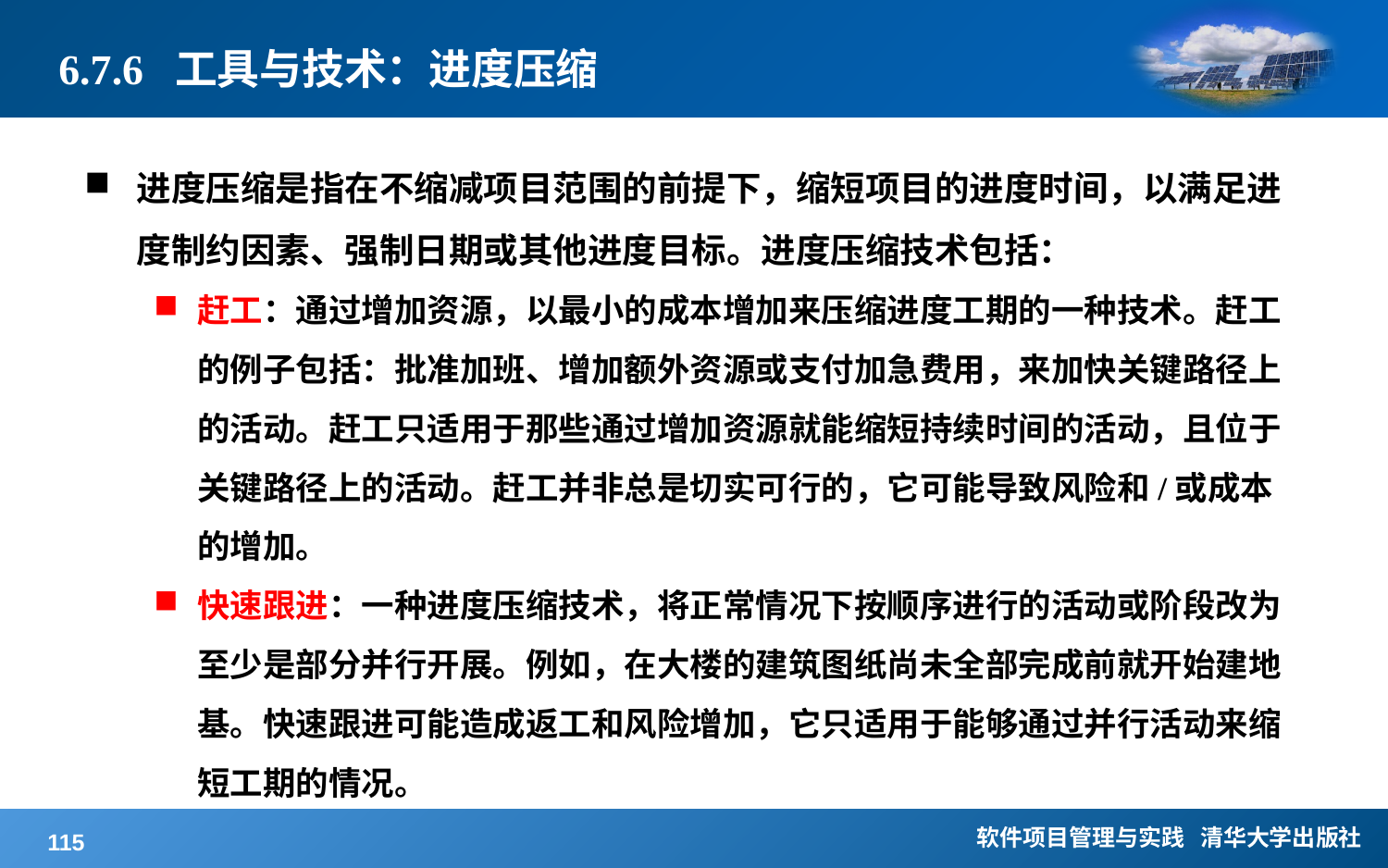

# 6.7.6  工具与技术：进度压缩
进度压缩是指在不缩减项目范围的前提下，缩短项目的进度时间，以满足进度制约因素、强制日期或其他进度目标。进度压缩技术包括：
赶工：通过增加资源，以最小的成本增加来压缩进度工期的一种技术。赶工的例子包括：批准加班、增加额外资源或支付加急费用，来加快关键路径上的活动。赶工只适用于那些通过增加资源就能缩短持续时间的活动，且位于关键路径上的活动。赶工并非总是切实可行的，它可能导致风险和/或成本的增加。
快速跟进：一种进度压缩技术，将正常情况下按顺序进行的活动或阶段改为至少是部分并行开展。例如，在大楼的建筑图纸尚未全部完成前就开始建地基。快速跟进可能造成返工和风险增加，它只适用于能够通过并行活动来缩短工期的情况。